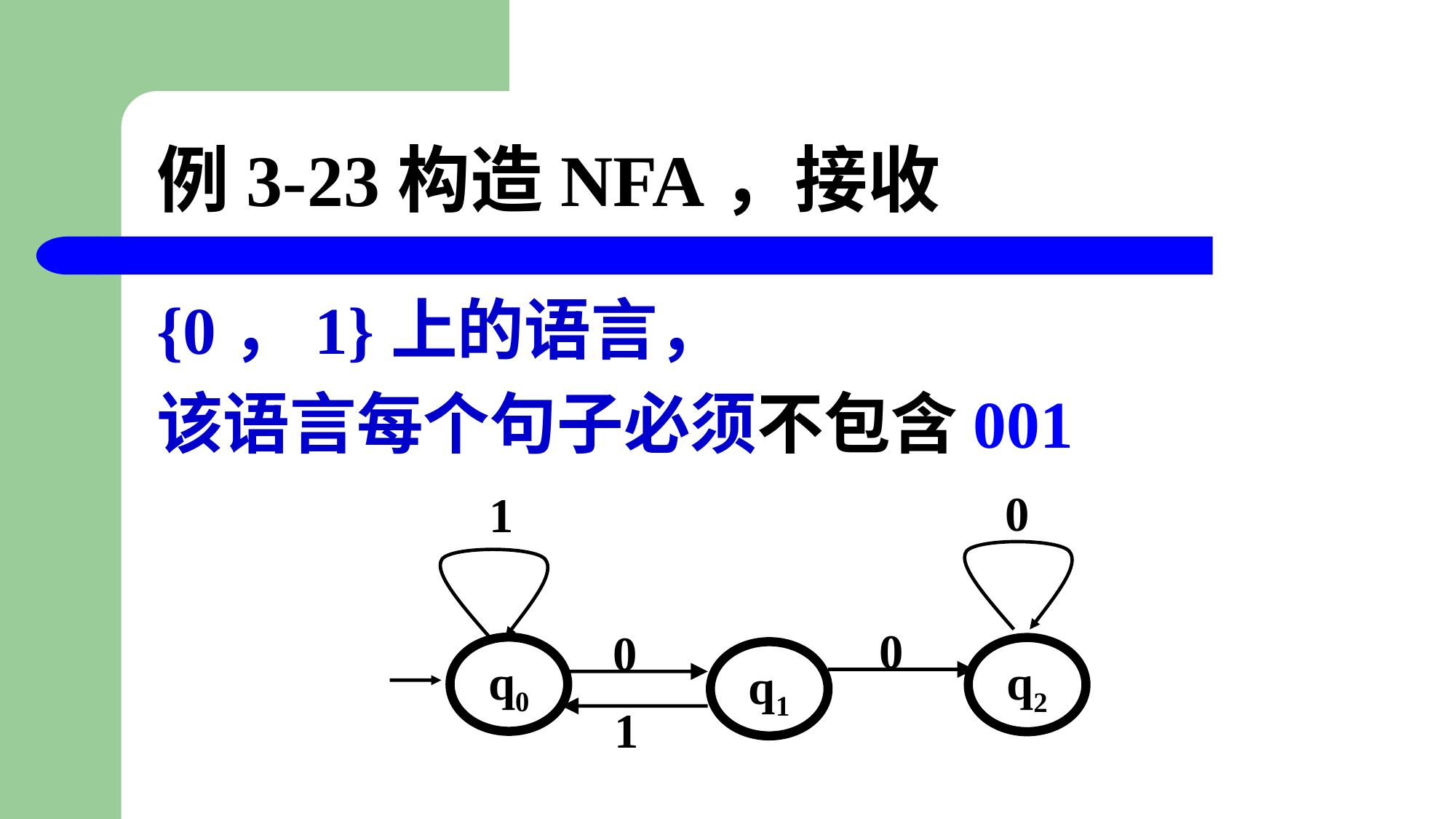

# 例3-23构造NFA，接收
{0，1}上的语言，
该语言每个句子必须不包含001
0
1

0
0
q0
q2
q1

1